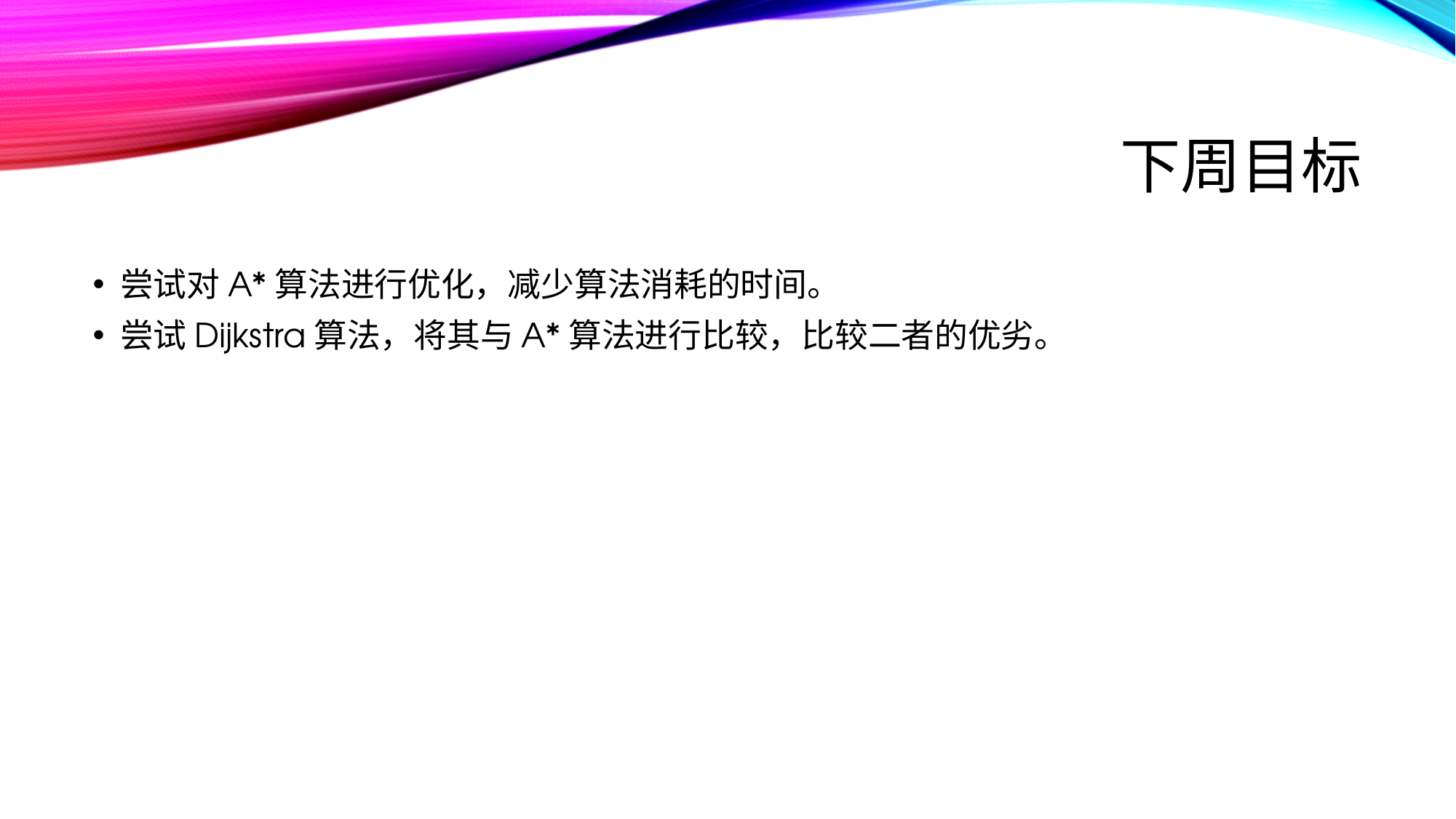

# 下周目标
尝试对A*算法进行优化，减少算法消耗的时间。
尝试Dijkstra算法，将其与A*算法进行比较，比较二者的优劣。